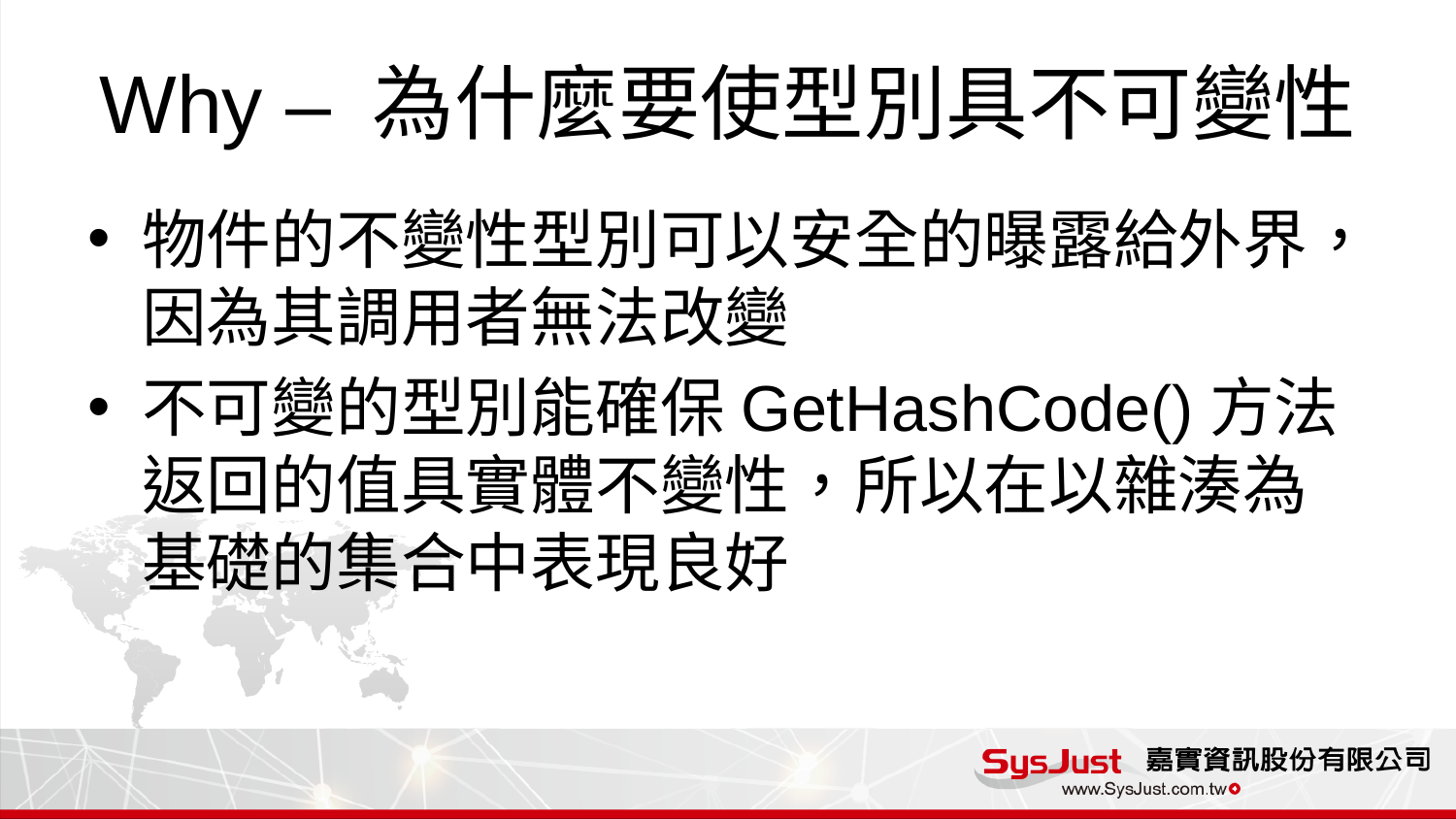

# Why – 為什麼要使型別具不可變性
物件的不變性型別可以安全的曝露給外界，因為其調用者無法改變
不可變的型別能確保GetHashCode()方法返回的值具實體不變性，所以在以雜湊為基礎的集合中表現良好